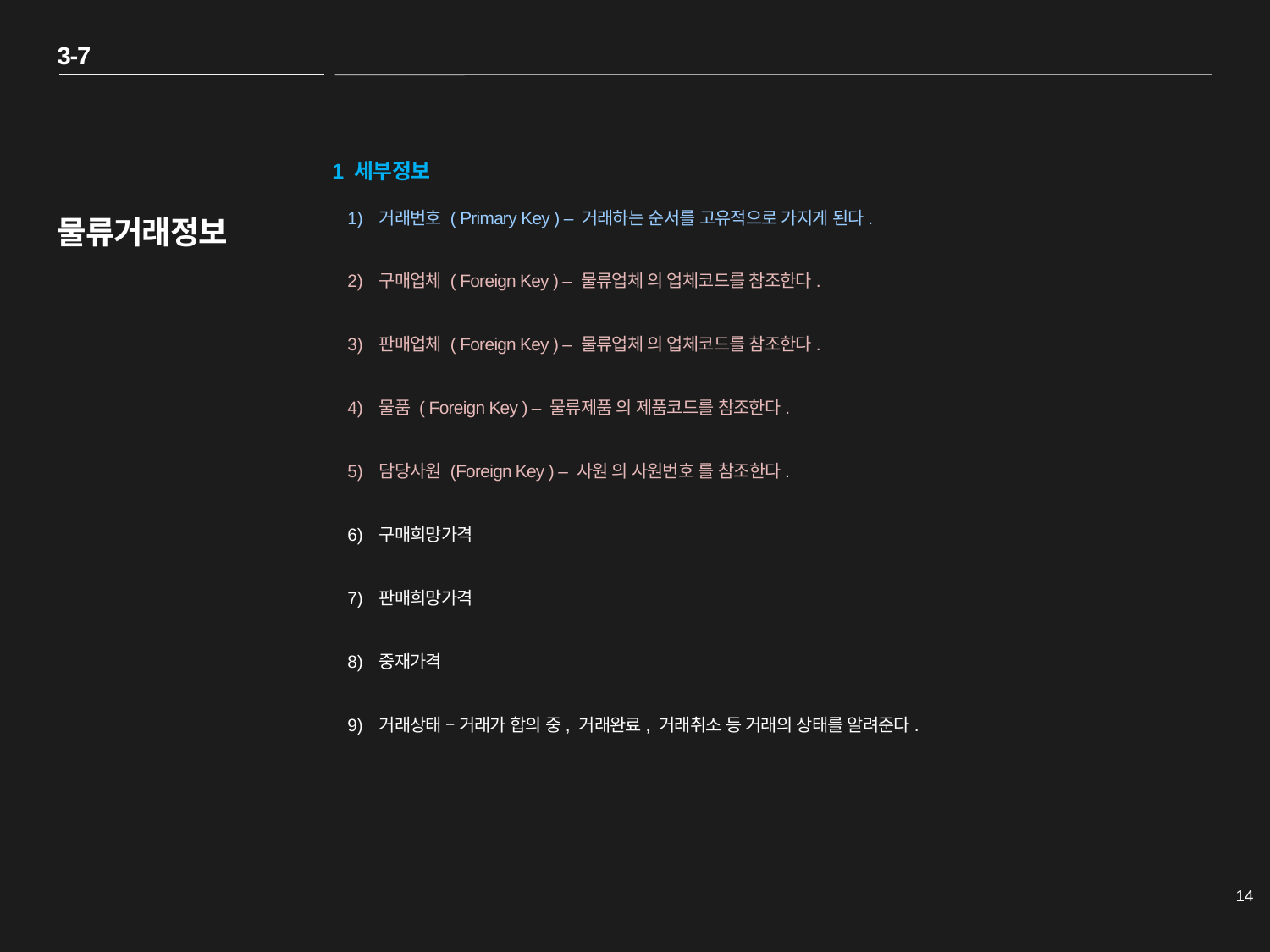

3-7
# 물류거래정보
1 세부정보
거래번호 ( Primary Key ) – 거래하는 순서를 고유적으로 가지게 된다.

구매업체 ( Foreign Key ) – 물류업체 의 업체코드를 참조한다.

판매업체 ( Foreign Key ) – 물류업체 의 업체코드를 참조한다.

물품 ( Foreign Key ) – 물류제품 의 제품코드를 참조한다.

담당사원 (Foreign Key ) – 사원 의 사원번호 를 참조한다.

구매희망가격

판매희망가격

중재가격

거래상태 – 거래가 합의 중, 거래완료, 거래취소 등 거래의 상태를 알려준다.
14